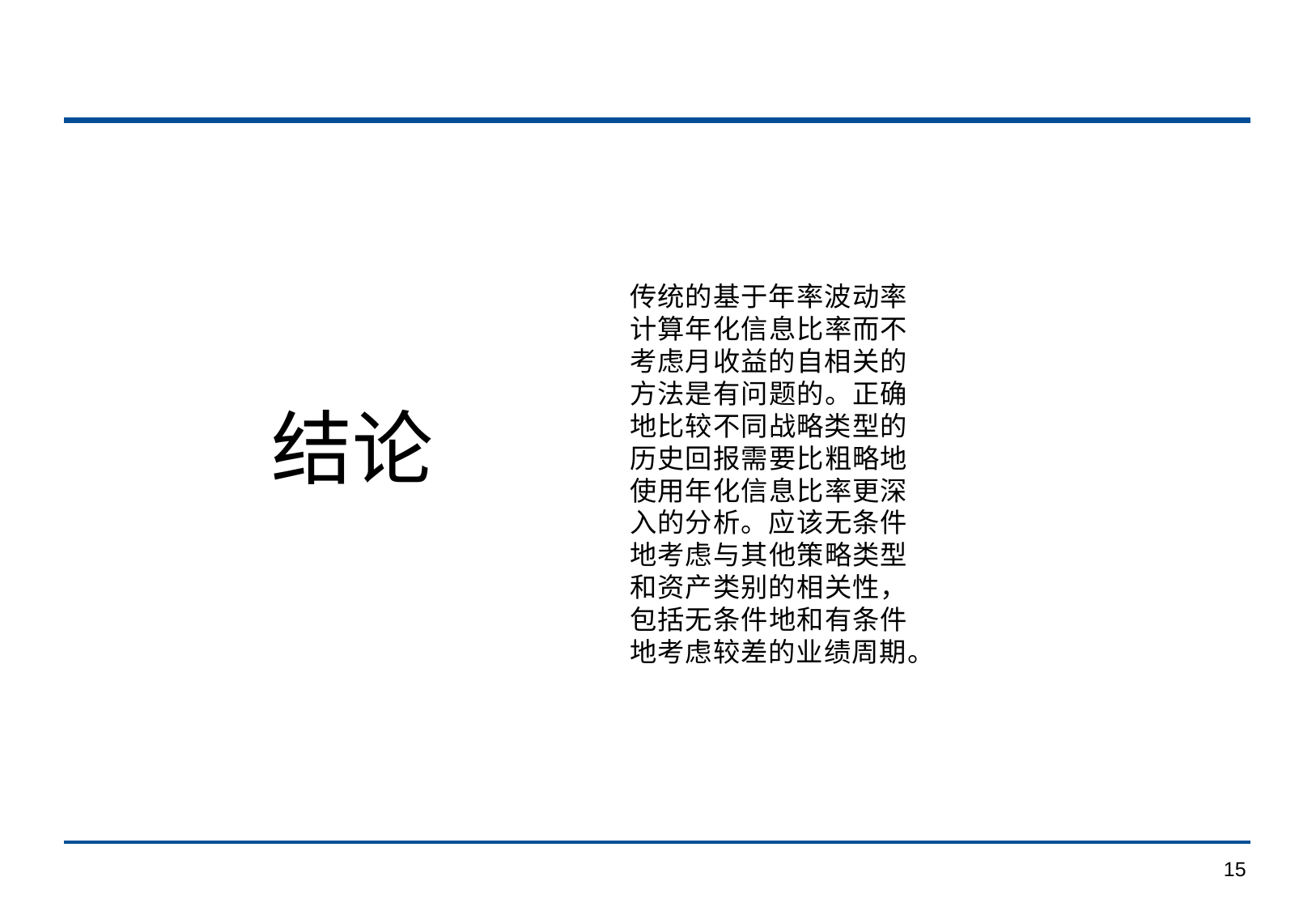

传统的基于年率波动率计算年化信息比率而不考虑月收益的自相关的方法是有问题的。正确地比较不同战略类型的历史回报需要比粗略地使用年化信息比率更深入的分析。应该无条件地考虑与其他策略类型和资产类别的相关性，包括无条件地和有条件地考虑较差的业绩周期。

结论
15